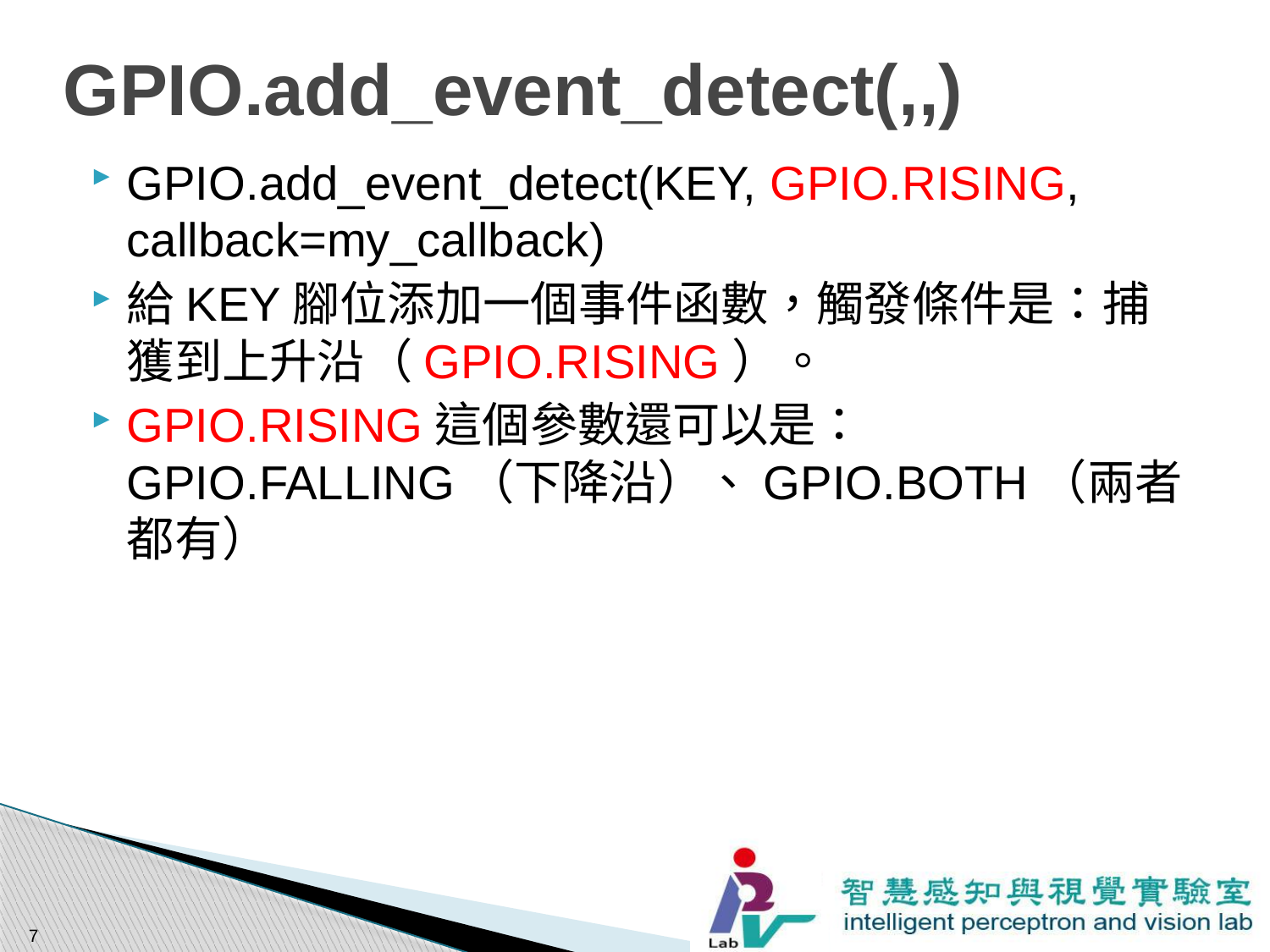

# GPIO.add_event_detect(,,)
GPIO.add_event_detect(KEY, GPIO.RISING, callback=my_callback)
給KEY腳位添加一個事件函數，觸發條件是：捕獲到上升沿（GPIO.RISING）。
GPIO.RISING這個參數還可以是：GPIO.FALLING（下降沿）、GPIO.BOTH（兩者都有）
7